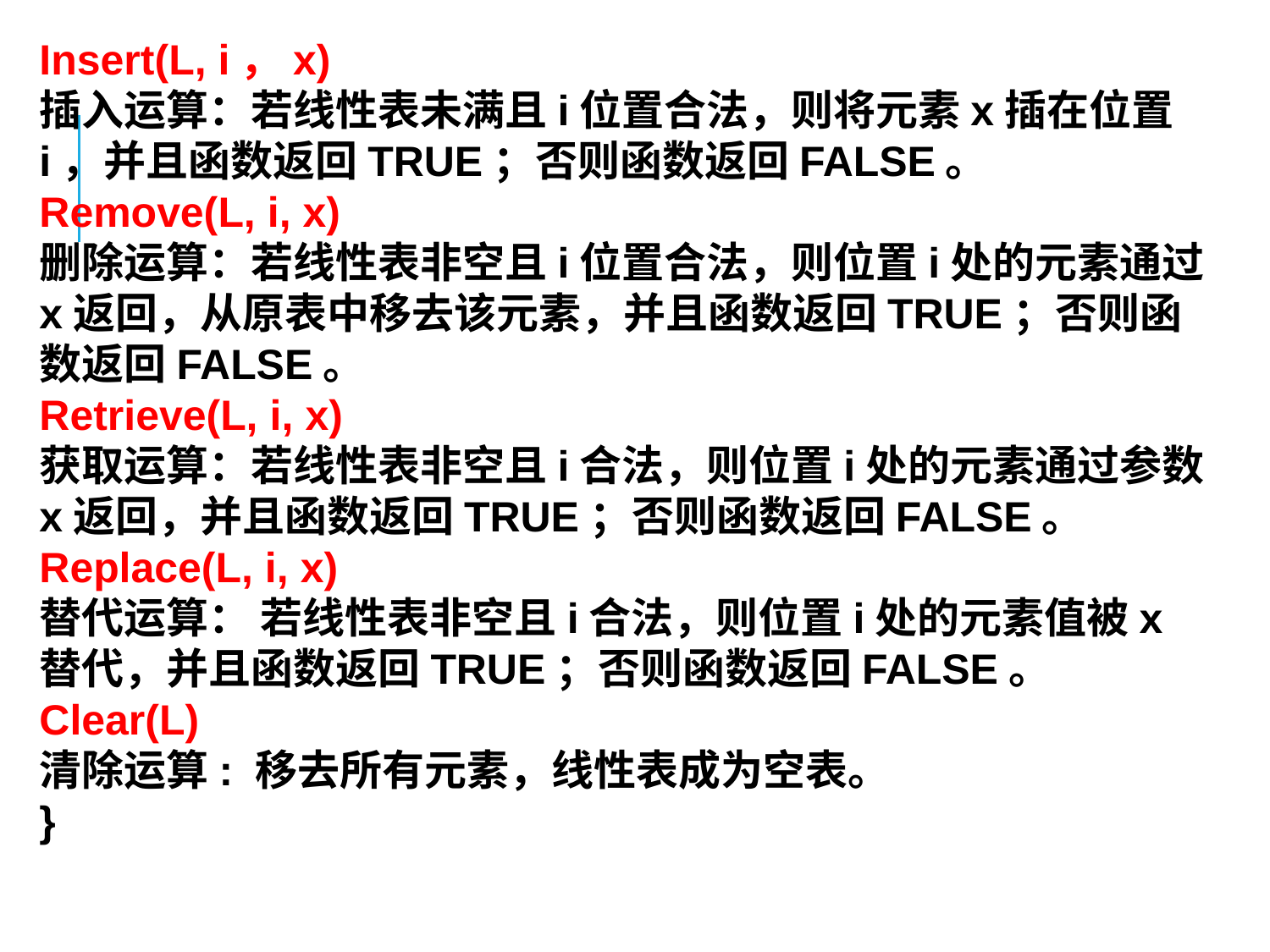

Insert(L, i，x)
插入运算：若线性表未满且i位置合法，则将元素x插在位置i，并且函数返回TRUE；否则函数返回FALSE。
Remove(L, i, x)
删除运算：若线性表非空且i位置合法，则位置i处的元素通过x返回，从原表中移去该元素，并且函数返回TRUE；否则函数返回FALSE。
Retrieve(L, i, x)
获取运算：若线性表非空且i合法，则位置i处的元素通过参数x返回，并且函数返回TRUE；否则函数返回FALSE。
Replace(L, i, x)
替代运算： 若线性表非空且i合法，则位置i处的元素值被x替代，并且函数返回TRUE；否则函数返回FALSE。
Clear(L)
清除运算: 移去所有元素，线性表成为空表。
}